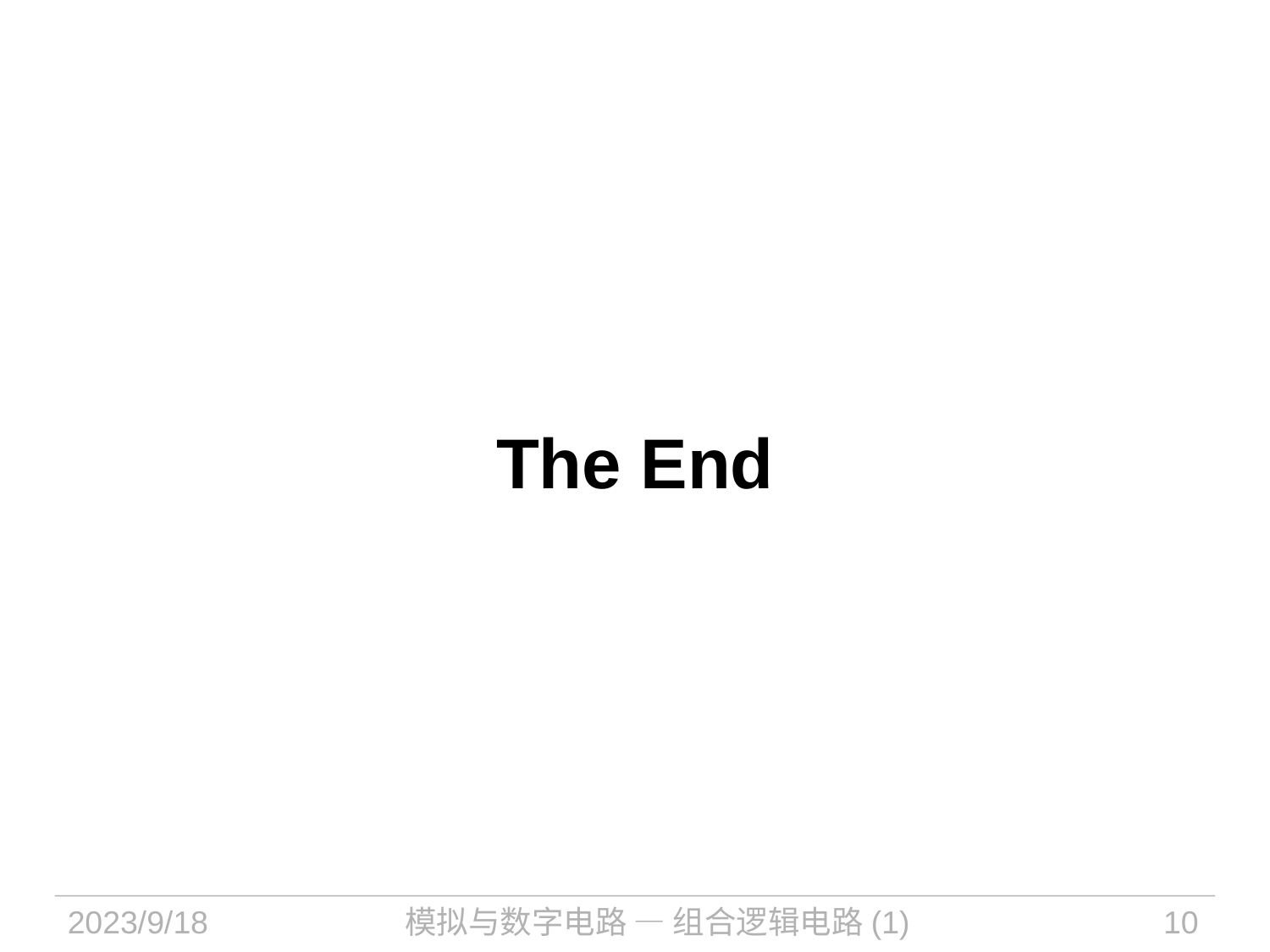

# The End
2023/9/18
模拟与数字电路 — 组合逻辑电路(1)
10